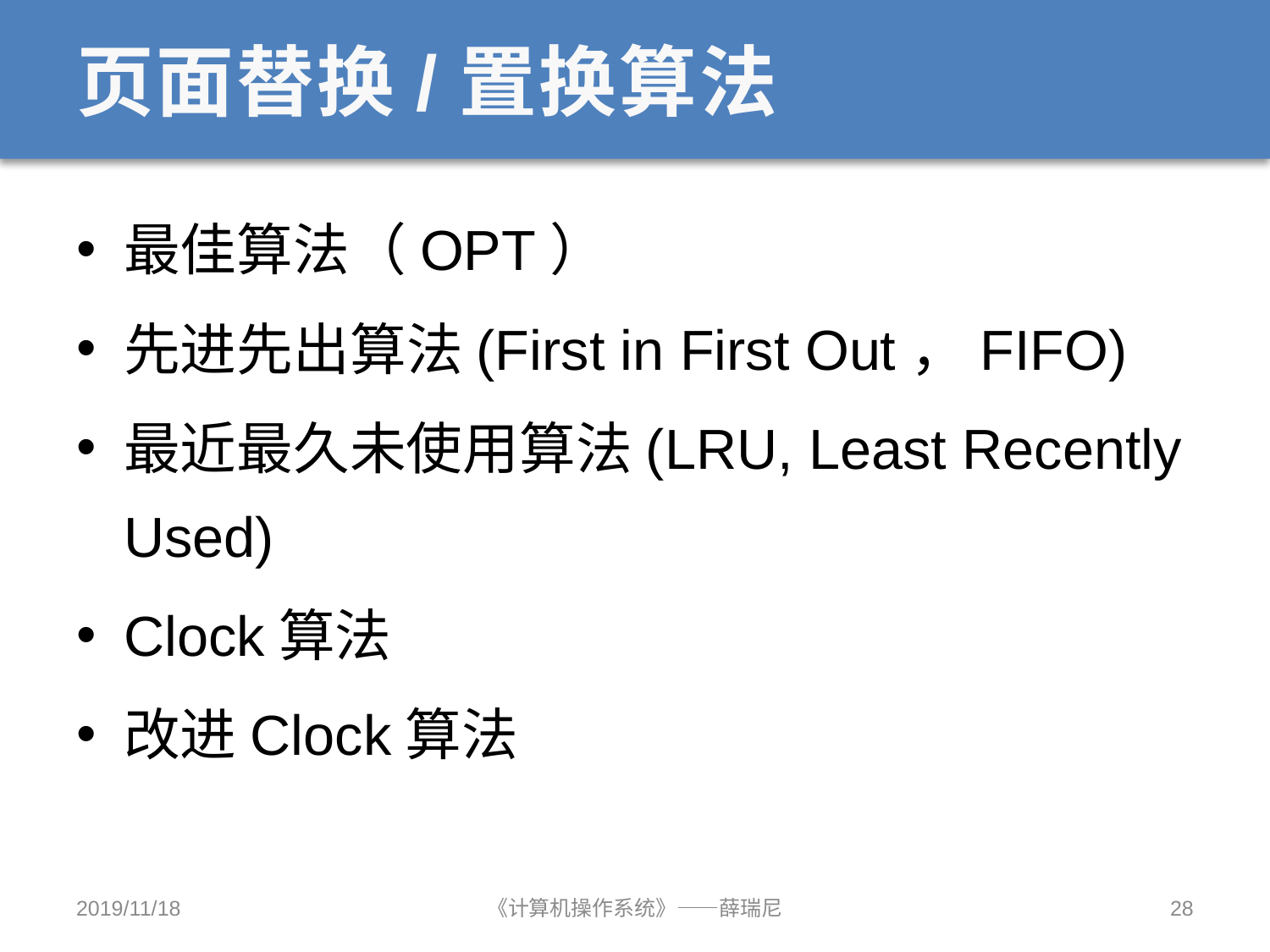

# 页面替换/置换算法
最佳算法（OPT）
先进先出算法(First in First Out，FIFO)
最近最久未使用算法(LRU, Least Recently Used)
Clock算法
改进Clock算法

2019/11/18
《计算机操作系统》——薛瑞尼
28